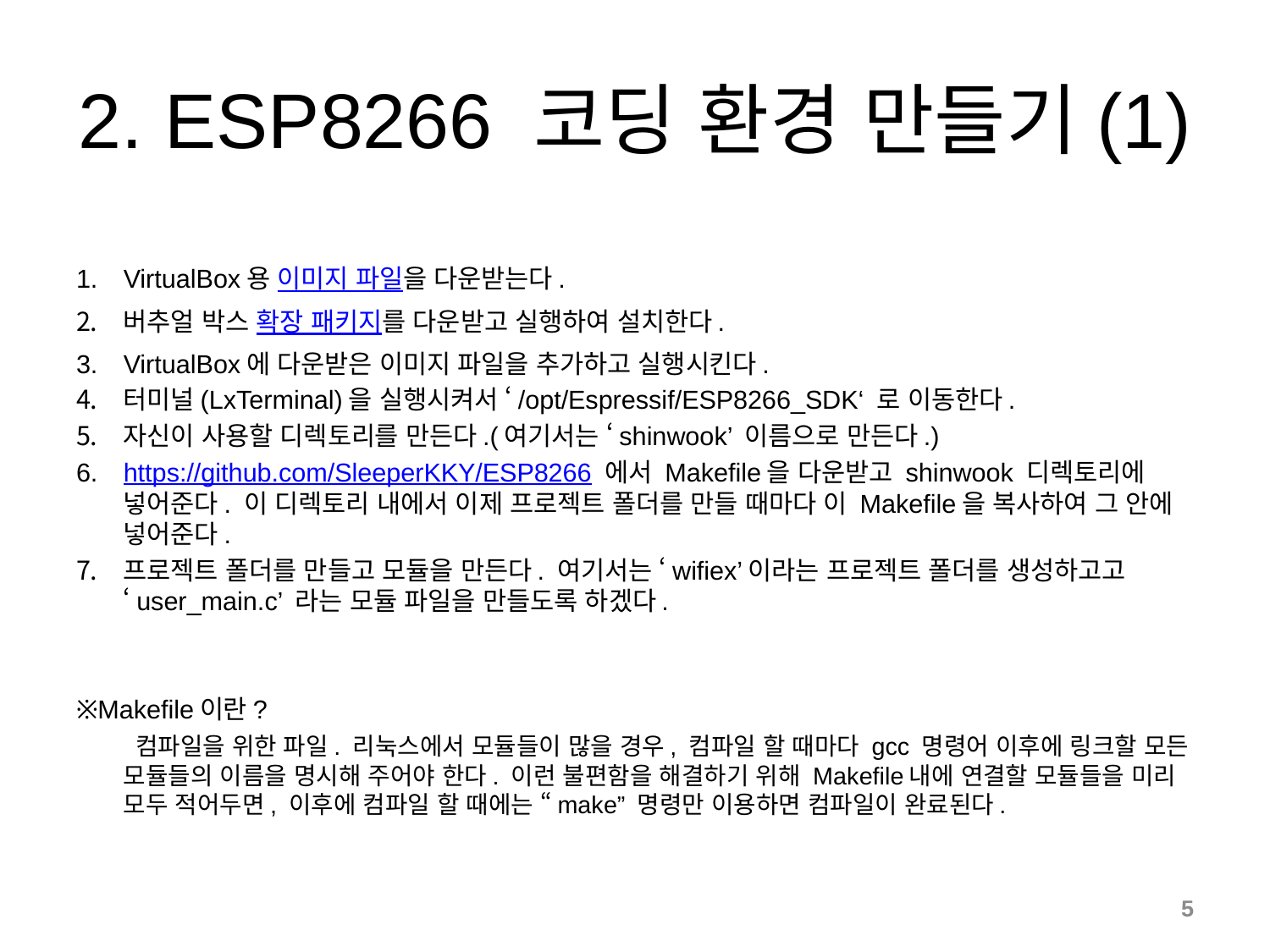

# 2. ESP8266 코딩 환경 만들기(1)
VirtualBox용 이미지 파일을 다운받는다.
버추얼 박스 확장 패키지를 다운받고 실행하여 설치한다.
VirtualBox에 다운받은 이미지 파일을 추가하고 실행시킨다.
터미널(LxTerminal)을 실행시켜서 ‘/opt/Espressif/ESP8266_SDK‘ 로 이동한다.
자신이 사용할 디렉토리를 만든다.(여기서는 ‘shinwook’ 이름으로 만든다.)
https://github.com/SleeperKKY/ESP8266 에서 Makefile을 다운받고 shinwook 디렉토리에 넣어준다. 이 디렉토리 내에서 이제 프로젝트 폴더를 만들 때마다 이 Makefile을 복사하여 그 안에 넣어준다.
프로젝트 폴더를 만들고 모듈을 만든다. 여기서는 ‘wifiex’이라는 프로젝트 폴더를 생성하고고 ‘user_main.c’ 라는 모듈 파일을 만들도록 하겠다.

※Makefile이란?
 	 컴파일을 위한 파일. 리눅스에서 모듈들이 많을 경우, 컴파일 할 때마다 gcc 명령어 이후에 링크할 모든 모듈들의 이름을 명시해 주어야 한다. 이런 불편함을 해결하기 위해 Makefile내에 연결할 모듈들을 미리 모두 적어두면, 이후에 컴파일 할 때에는 “make” 명령만 이용하면 컴파일이 완료된다.

5